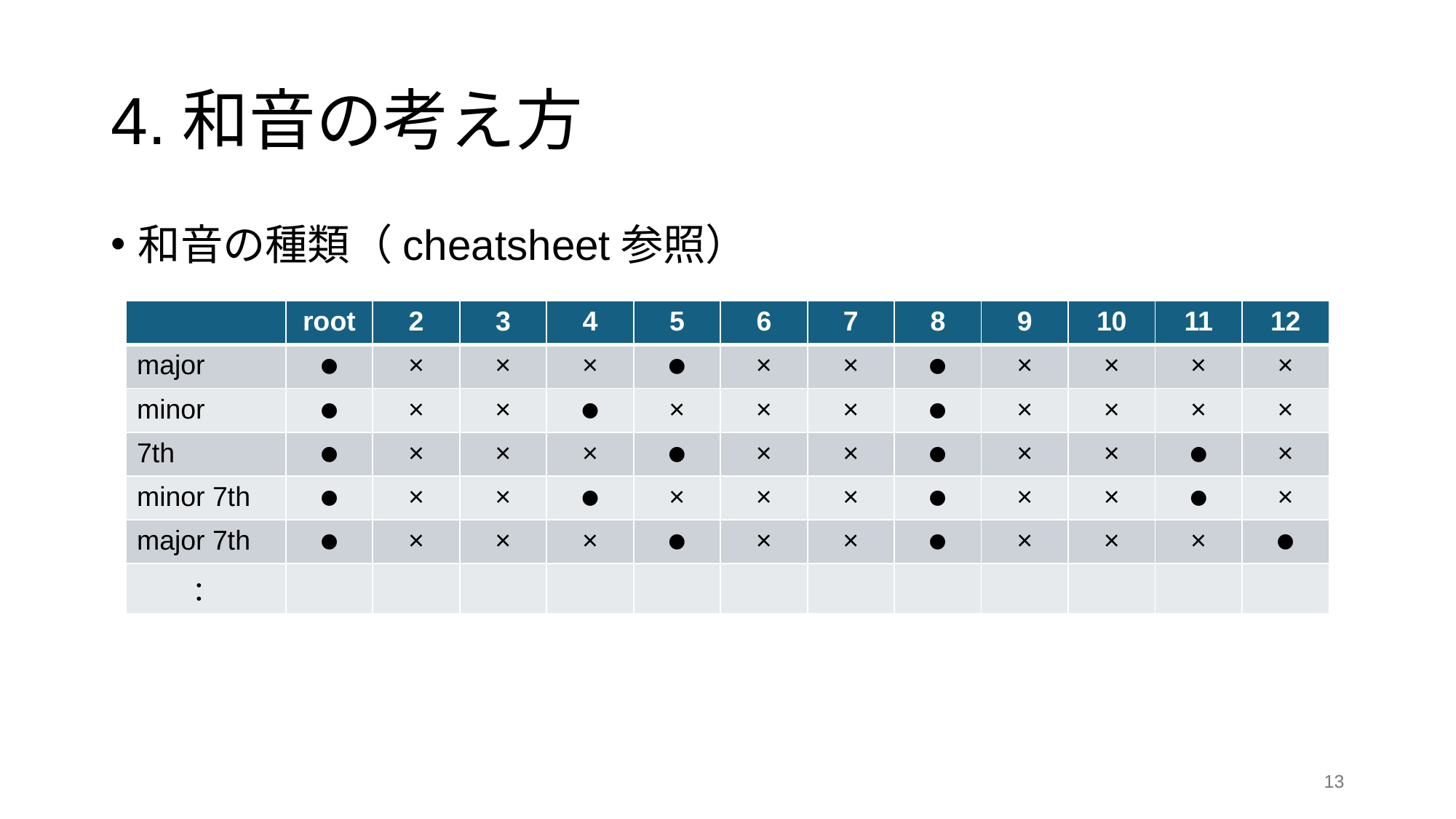

# 4.和音の考え方
和音の種類（cheatsheet参照）
|  | root | 2 | 3 | 4 | 5 | 6 | 7 | 8 | 9 | 10 | 11 | 12 |
| --- | --- | --- | --- | --- | --- | --- | --- | --- | --- | --- | --- | --- |
| major | ⚫︎ | × | × | × | ⚫︎ | × | × | ⚫︎ | × | × | × | × |
| minor | ⚫︎ | × | × | ⚫︎ | × | × | × | ⚫︎ | × | × | × | × |
| 7th | ⚫︎ | × | × | × | ⚫︎ | × | × | ⚫︎ | × | × | ⚫︎ | × |
| minor 7th | ⚫︎ | × | × | ⚫︎ | × | × | × | ⚫︎ | × | × | ⚫︎ | × |
| major 7th | ⚫︎ | × | × | × | ⚫︎ | × | × | ⚫︎ | × | × | × | ⚫︎ |
| ： |  |  |  |  |  |  |  |  |  |  |  |  |
13